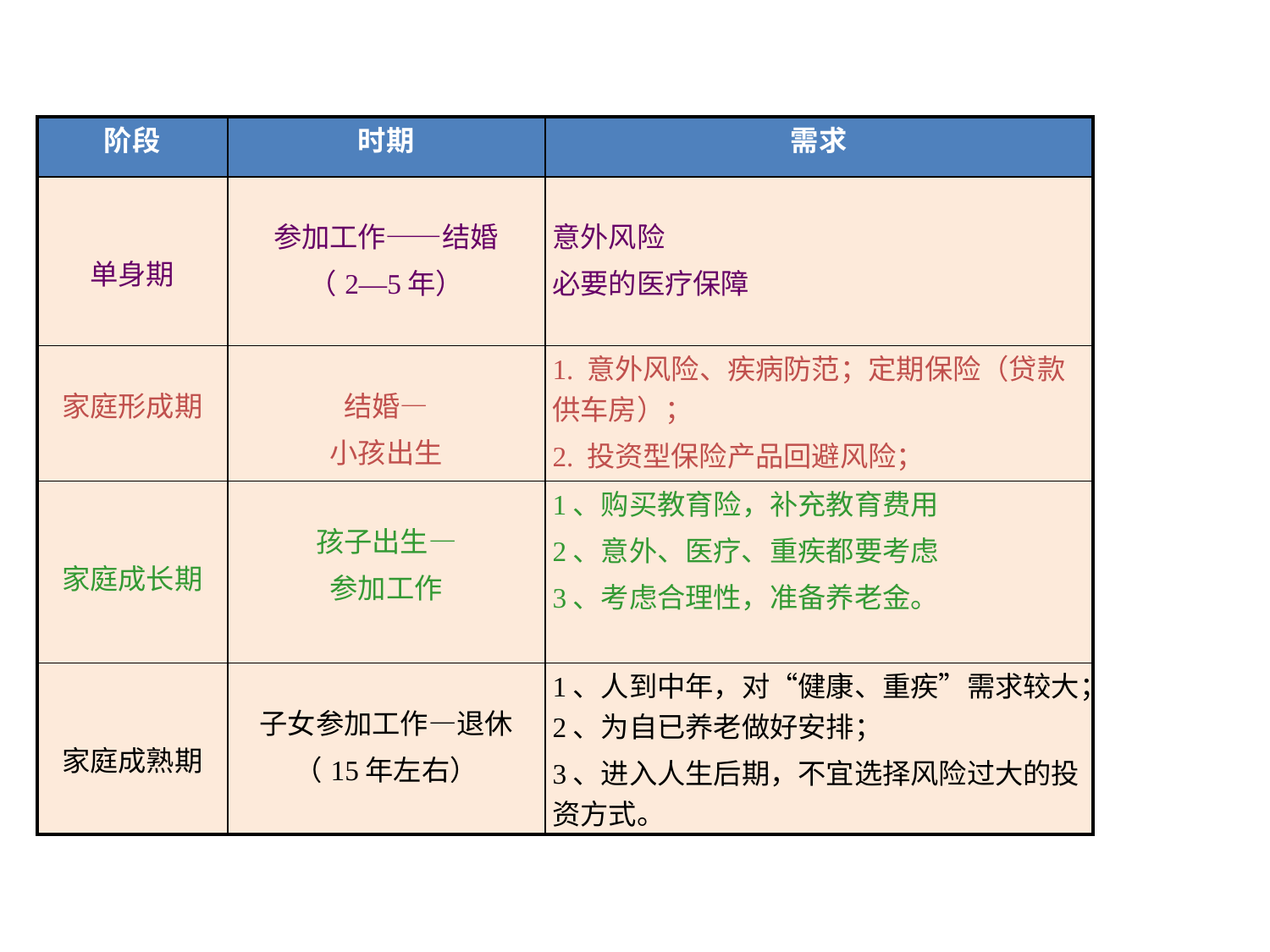

| 阶段 | 时期 | 需求 |
| --- | --- | --- |
| 单身期 | 参加工作——结婚 （2—5年） | 意外风险 必要的医疗保障 |
| 家庭形成期 | 结婚— 小孩出生 | 1. 意外风险、疾病防范；定期保险（贷款供车房）； 2. 投资型保险产品回避风险； |
| 家庭成长期 | 孩子出生— 参加工作 | 1、购买教育险，补充教育费用 2、意外、医疗、重疾都要考虑 3、考虑合理性，准备养老金。 |
| 家庭成熟期 | 子女参加工作—退休 （15年左右） | 1、人到中年，对“健康、重疾”需求较大；2、为自已养老做好安排； 3、进入人生后期，不宜选择风险过大的投资方式。 |